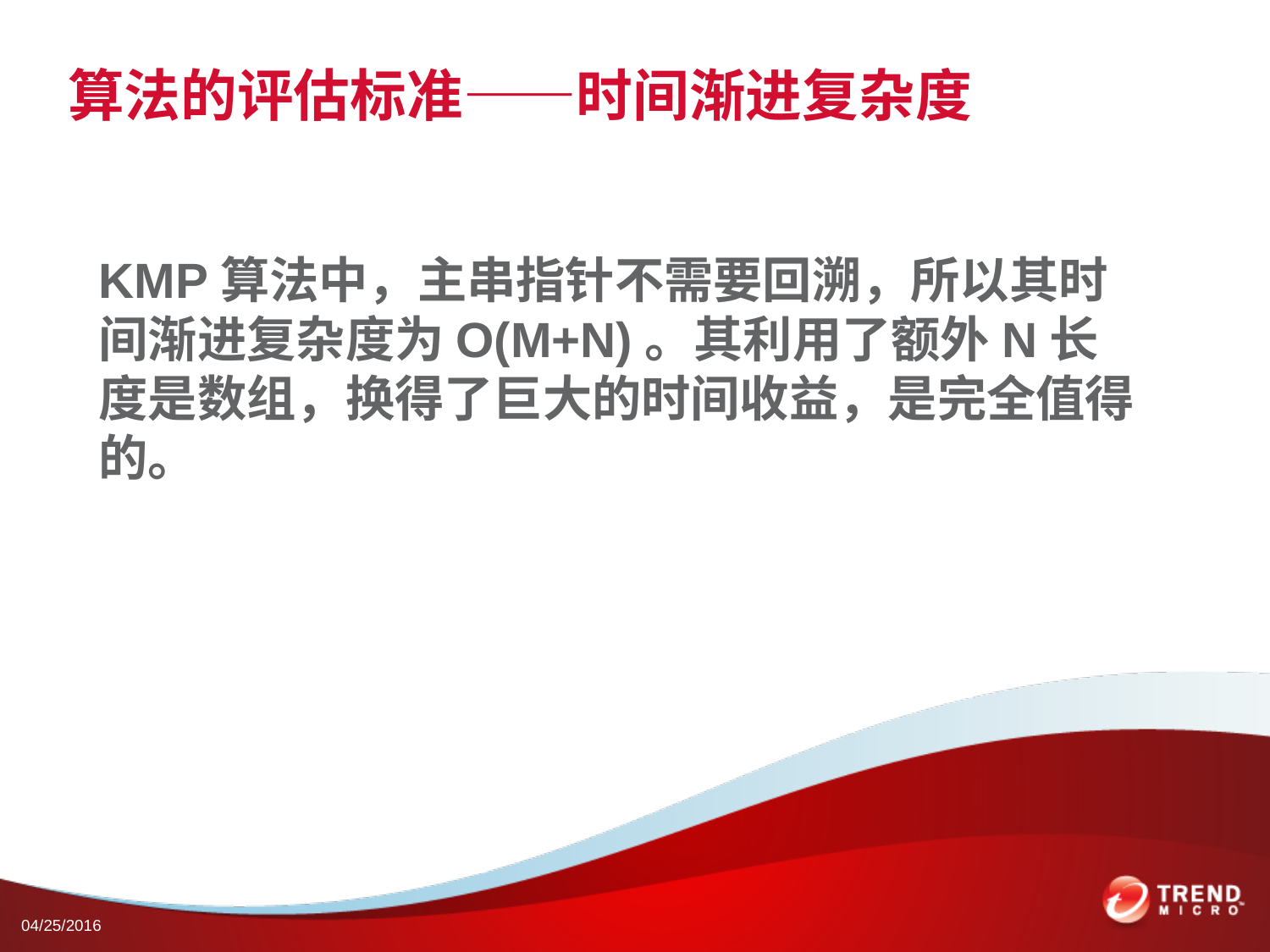

# 算法的评估标准——时间渐进复杂度
KMP算法中，主串指针不需要回溯，所以其时间渐进复杂度为O(M+N)。其利用了额外N长度是数组，换得了巨大的时间收益，是完全值得的。
04/25/2016